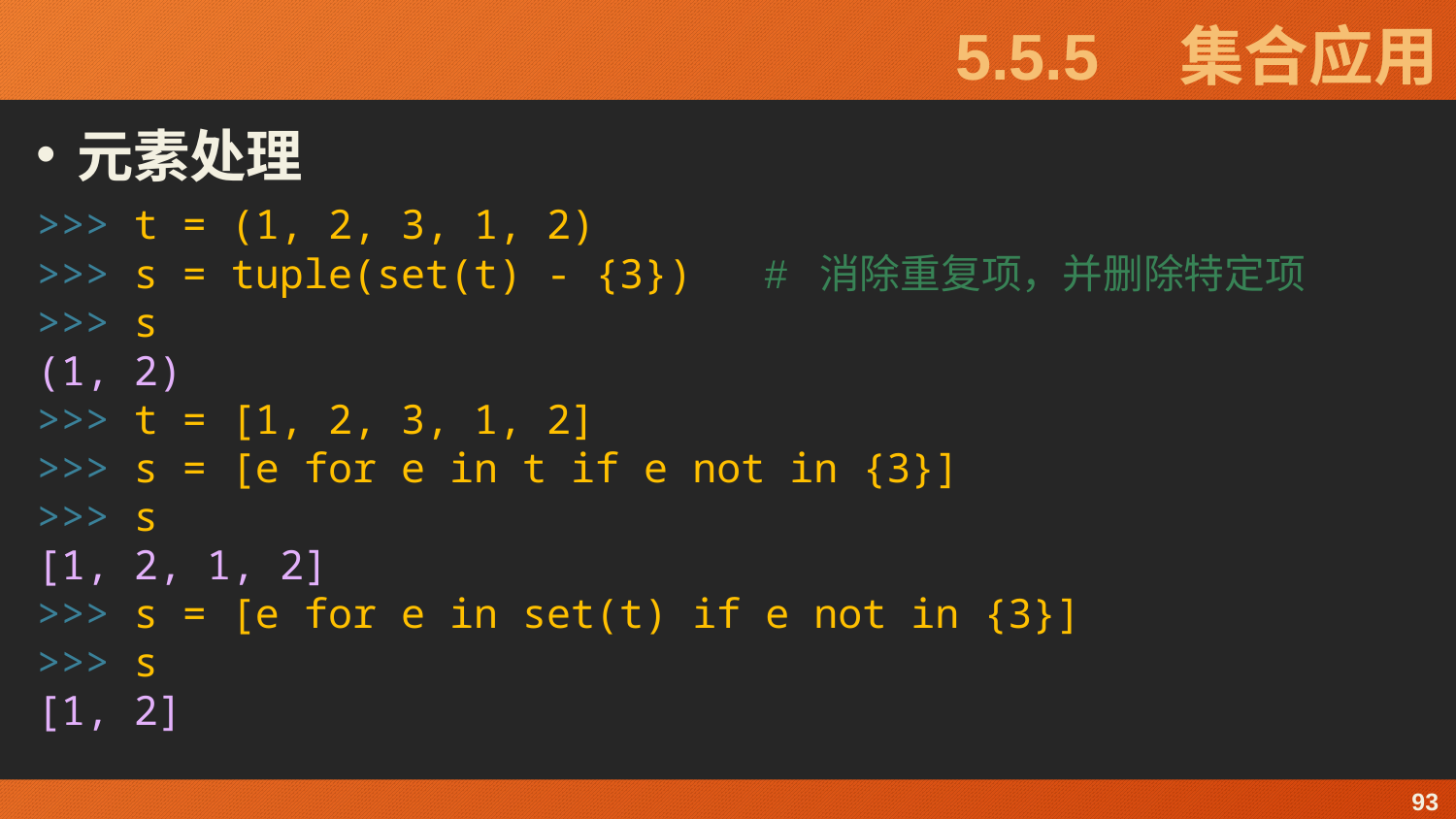

# 5.5.5　集合应用
元素处理
>>> t = (1, 2, 3, 1, 2)
>>> s = tuple(set(t) - {3})	#  消除重复项，并删除特定项
>>> s
(1, 2)
>>> t = [1, 2, 3, 1, 2]
>>> s = [e for e in t if e not in {3}]
>>> s
[1, 2, 1, 2]
>>> s = [e for e in set(t) if e not in {3}]
>>> s
[1, 2]

93